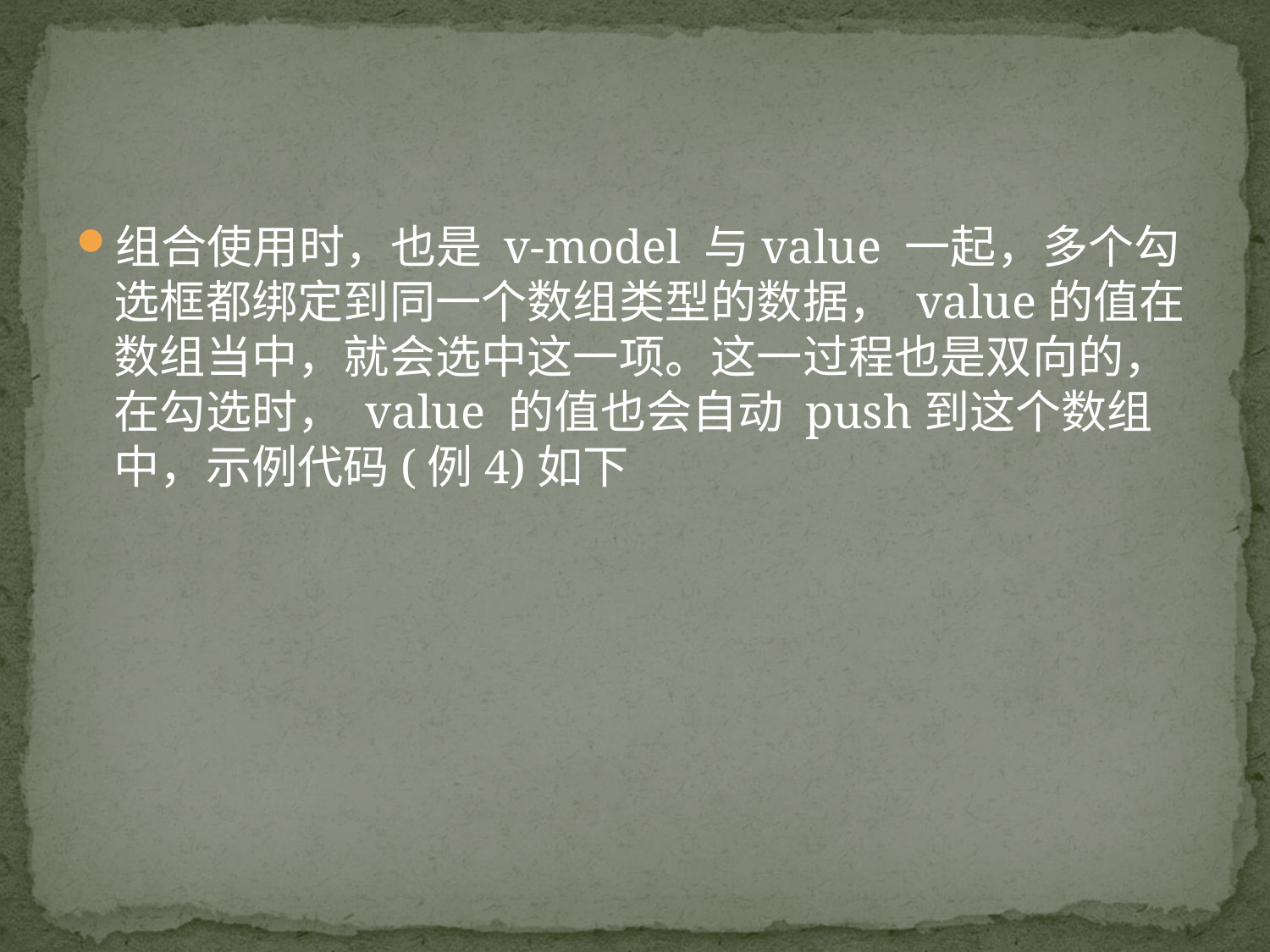

#
组合使用时，也是 v-model 与value 一起，多个勾选框都绑定到同一个数组类型的数据， value的值在数组当中，就会选中这一项。这一过程也是双向的，在勾选时， value 的值也会自动 push到这个数组中，示例代码(例4)如下